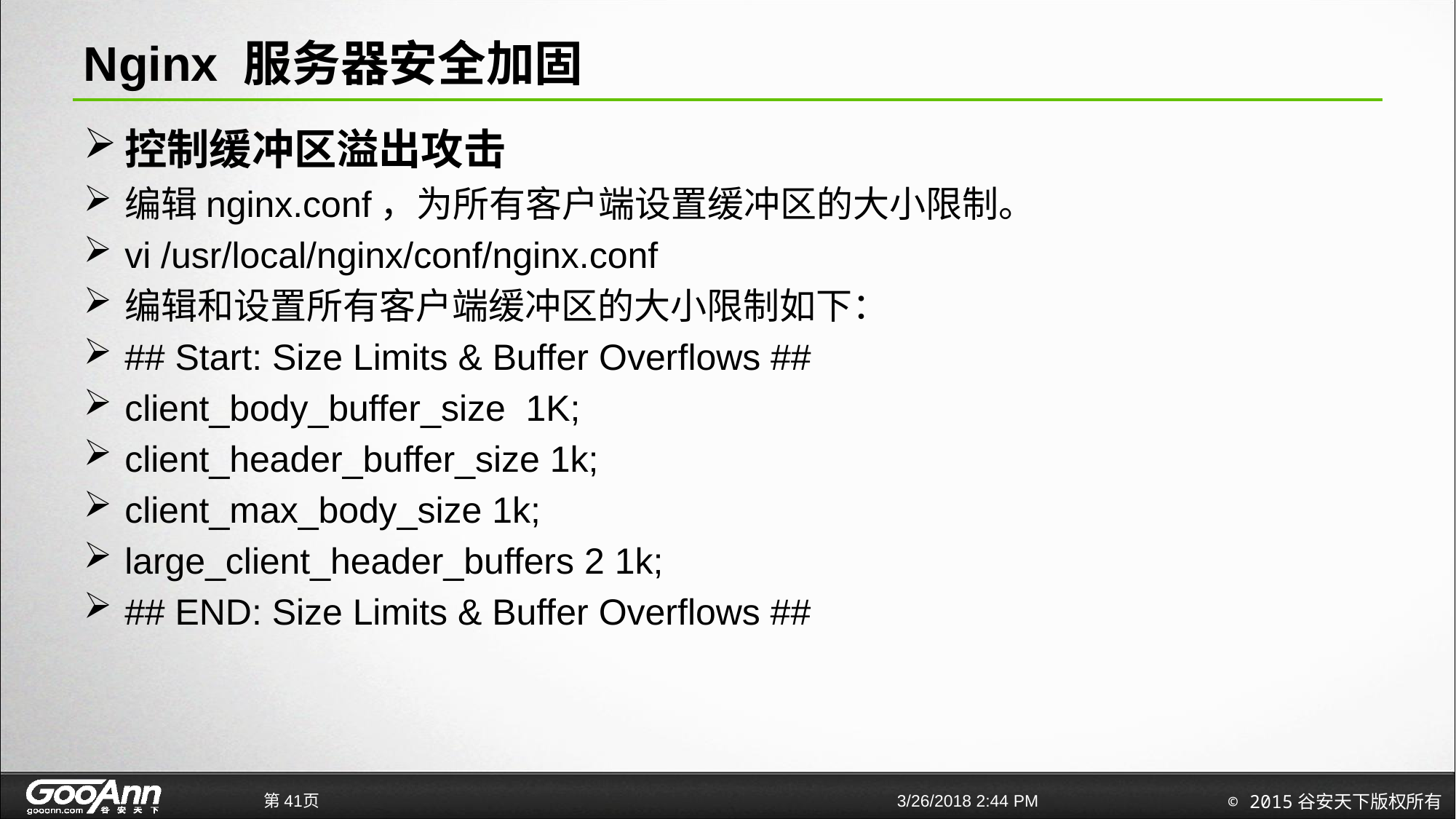

# Nginx 服务器安全加固
控制缓冲区溢出攻击
编辑nginx.conf，为所有客户端设置缓冲区的大小限制。
vi /usr/local/nginx/conf/nginx.conf
编辑和设置所有客户端缓冲区的大小限制如下：
## Start: Size Limits & Buffer Overflows ##
client_body_buffer_size  1K;
client_header_buffer_size 1k;
client_max_body_size 1k;
large_client_header_buffers 2 1k;
## END: Size Limits & Buffer Overflows ##